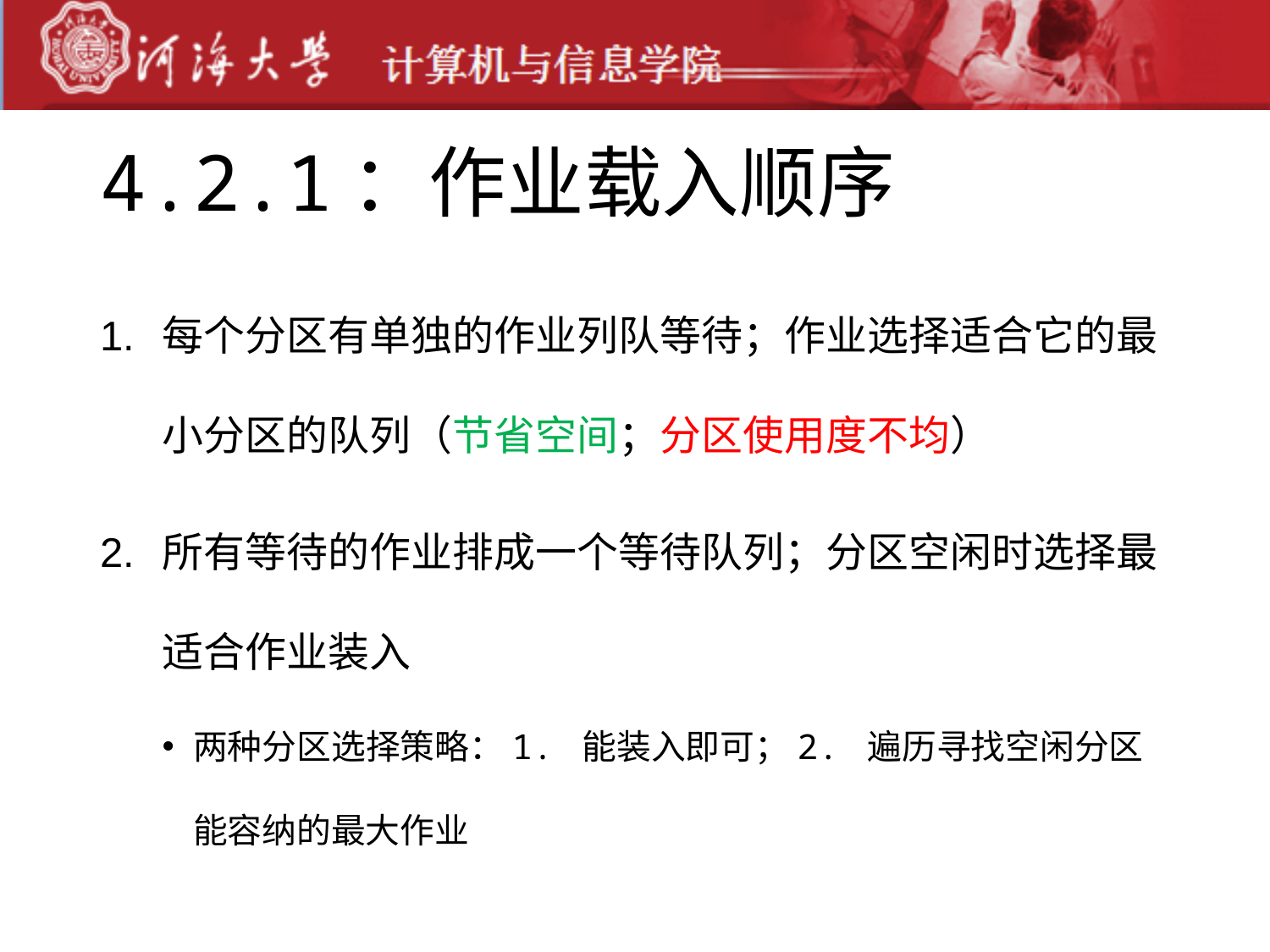

# 4.2.1：作业载入顺序
每个分区有单独的作业列队等待；作业选择适合它的最小分区的队列（节省空间；分区使用度不均）
所有等待的作业排成一个等待队列；分区空闲时选择最适合作业装入
两种分区选择策略：1. 能装入即可；2. 遍历寻找空闲分区能容纳的最大作业